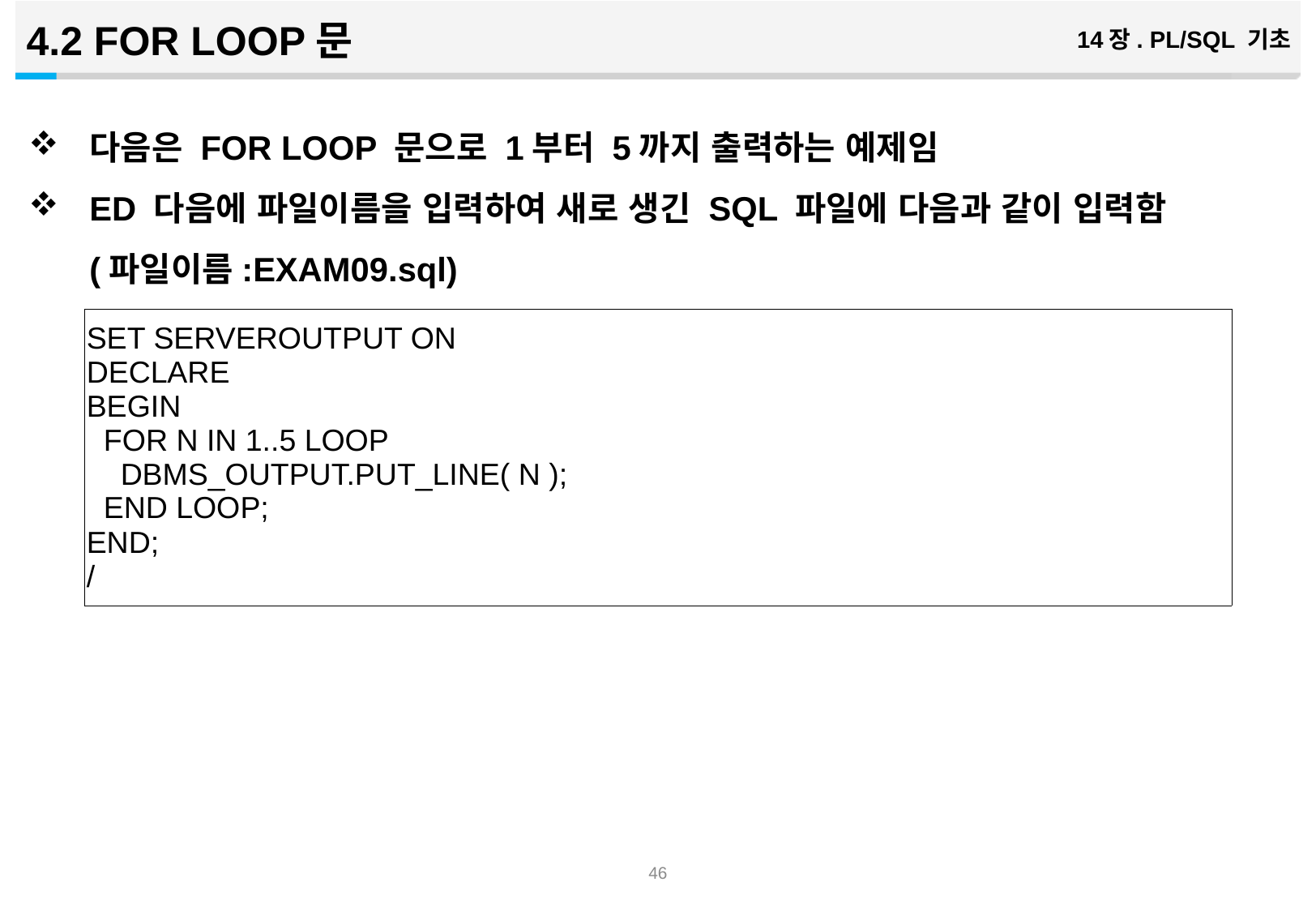

4.2 FOR LOOP문
14장. PL/SQL 기초
다음은 FOR LOOP 문으로 1부터 5까지 출력하는 예제임
ED 다음에 파일이름을 입력하여 새로 생긴 SQL 파일에 다음과 같이 입력함       (파일이름:EXAM09.sql)
| SET SERVEROUTPUT ON DECLARE BEGIN FOR N IN 1..5 LOOP DBMS\_OUTPUT.PUT\_LINE( N ); END LOOP; END; / |
| --- |
46